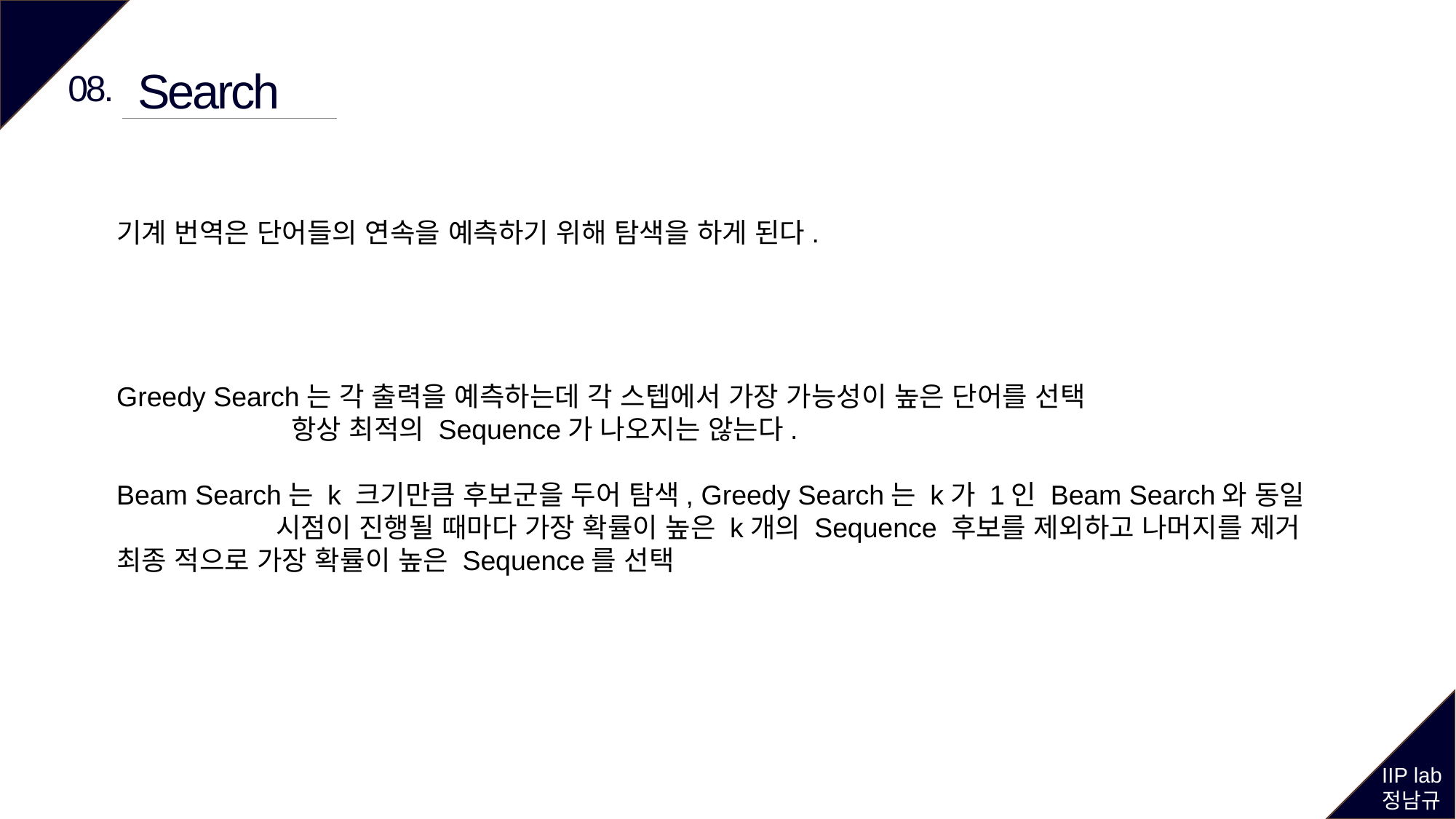

Search
08.
기계 번역은 단어들의 연속을 예측하기 위해 탐색을 하게 된다.

Greedy Search는 각 출력을 예측하는데 각 스텝에서 가장 가능성이 높은 단어를 선택
                      항상 최적의 Sequence가 나오지는 않는다.

Beam Search는 k 크기만큼 후보군을 두어 탐색, Greedy Search는 k가 1인 Beam Search와 동일
                    시점이 진행될 때마다 가장 확률이 높은 k개의 Sequence 후보를 제외하고 나머지를 제거
최종 적으로 가장 확률이 높은 Sequence를 선택
IIP lab
정남규